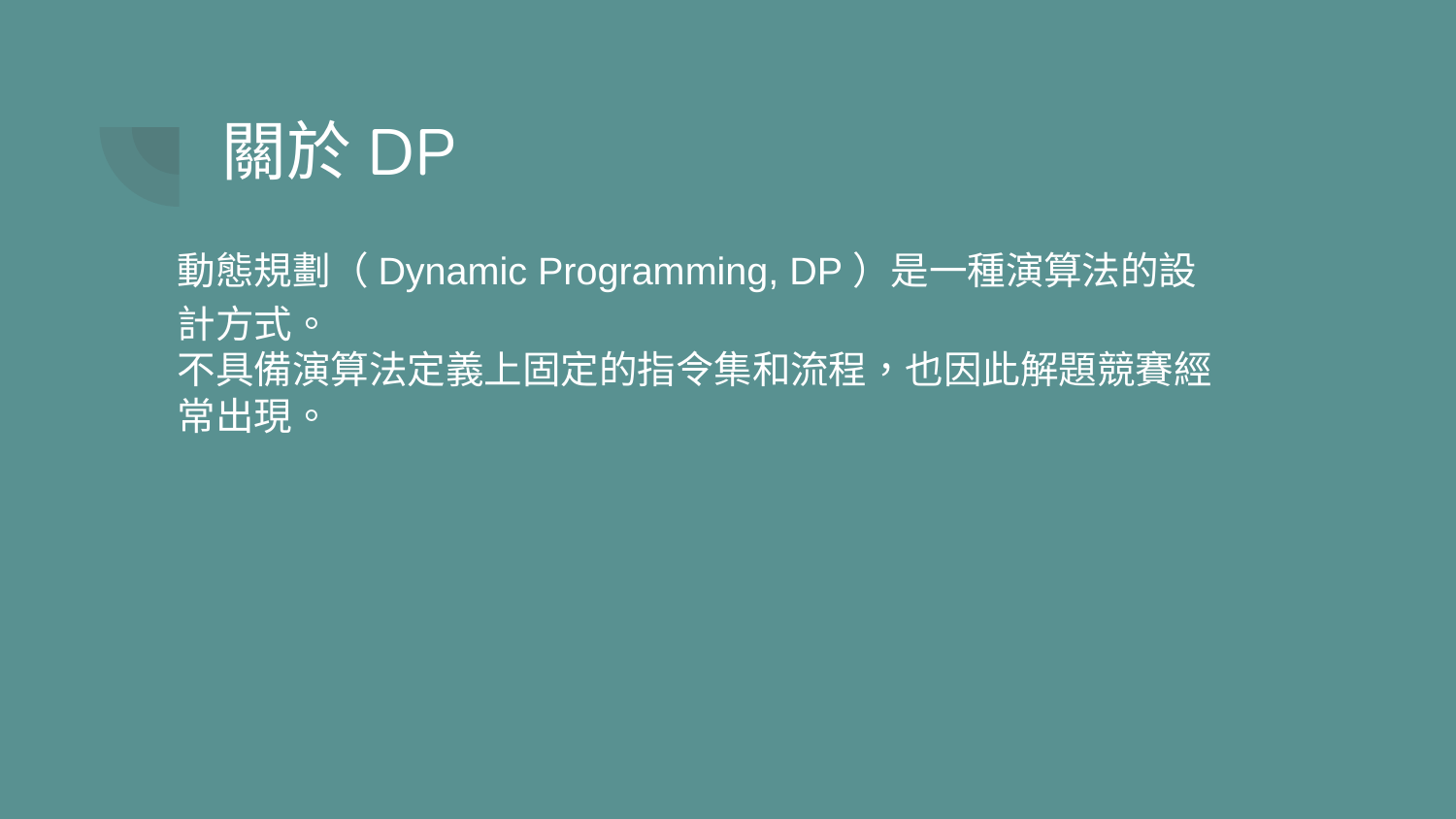

# 關於DP
動態規劃（Dynamic Programming, DP）是一種演算法的設計方式。
不具備演算法定義上固定的指令集和流程，也因此解題競賽經常出現。